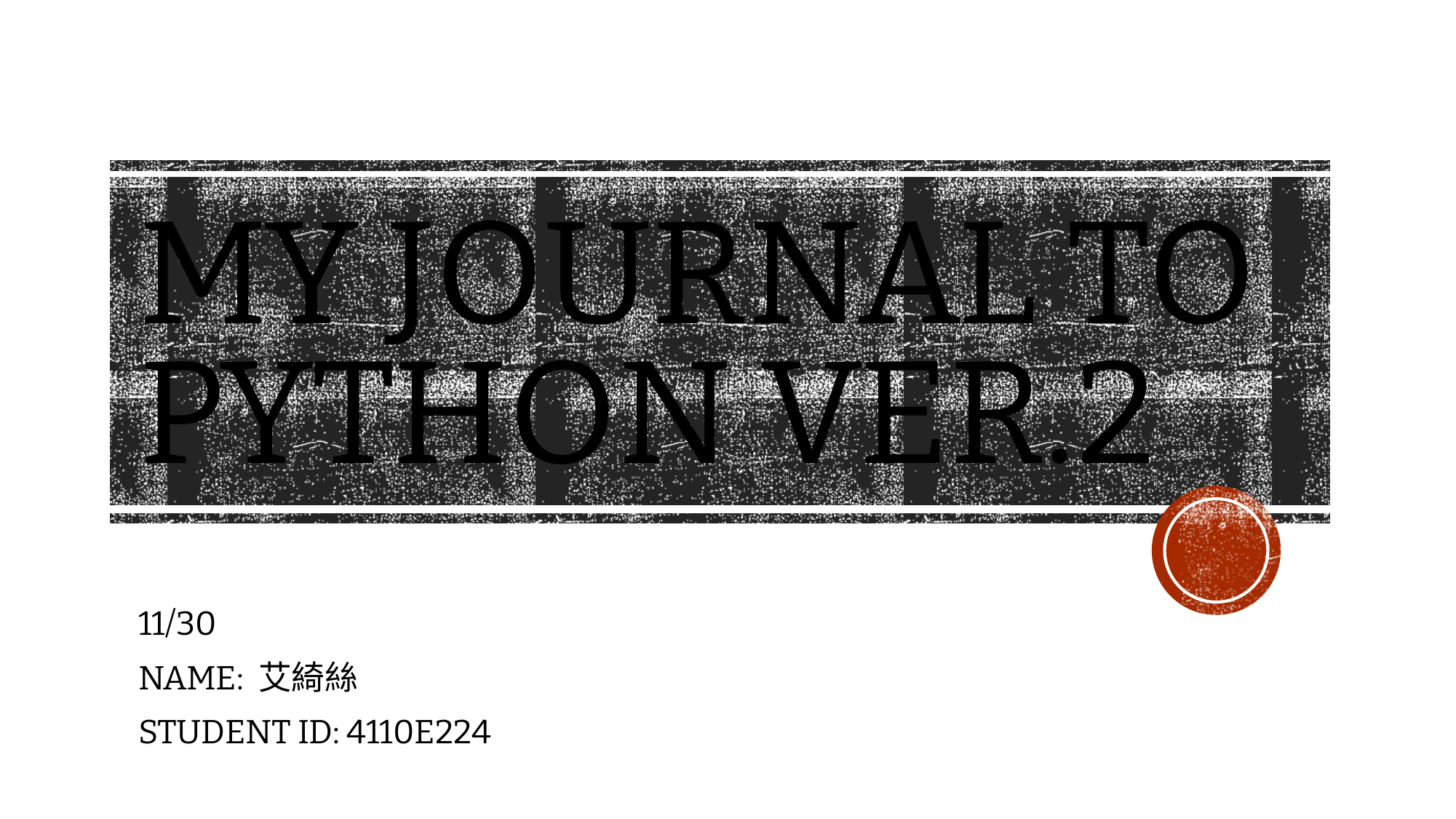

# My journal to python ver.2

11/30
NAME: 艾綺絲
STUDENT ID: 4110E224